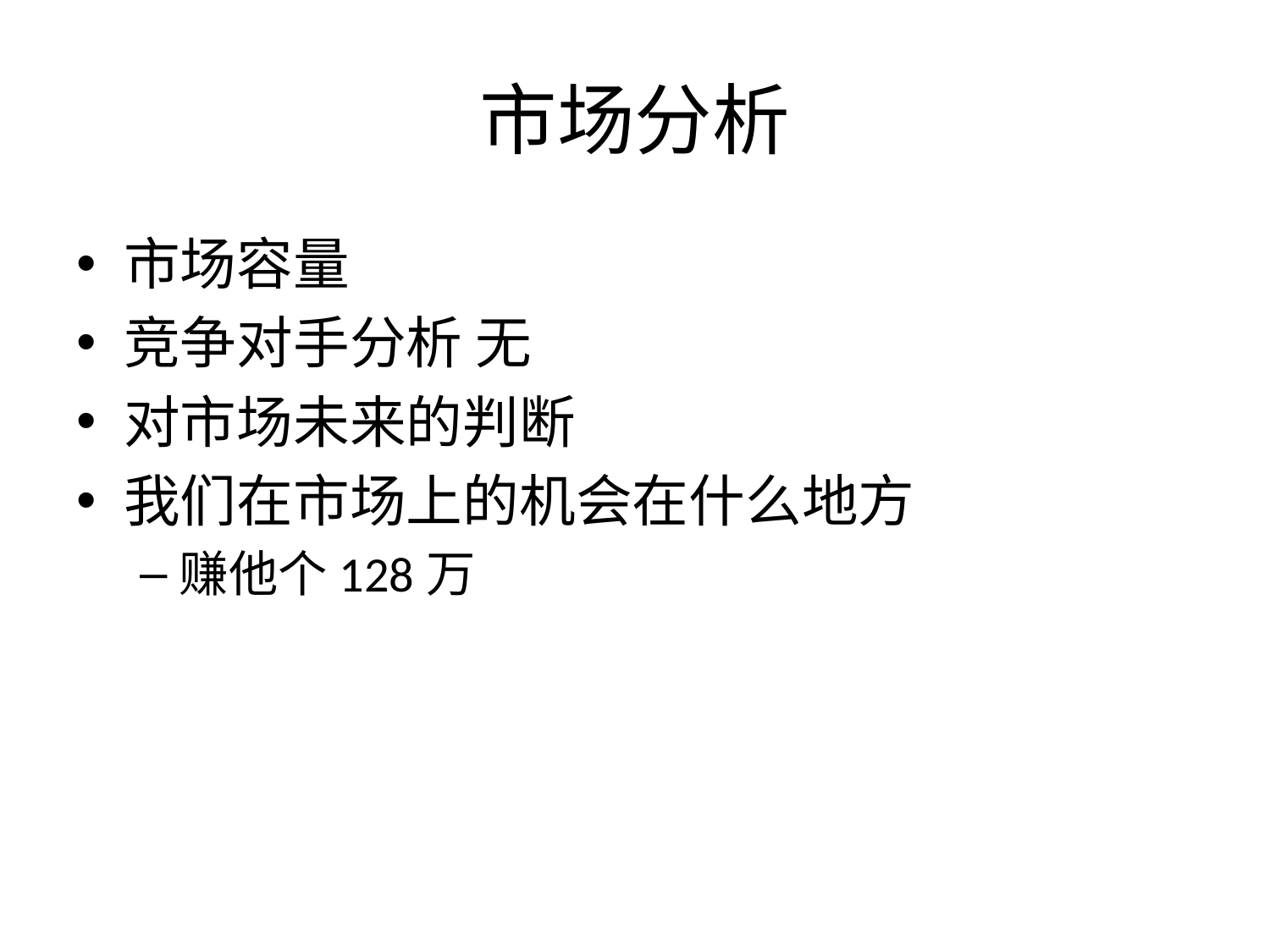

# 市场分析
市场容量
竞争对手分析 无
对市场未来的判断
我们在市场上的机会在什么地方
赚他个128万